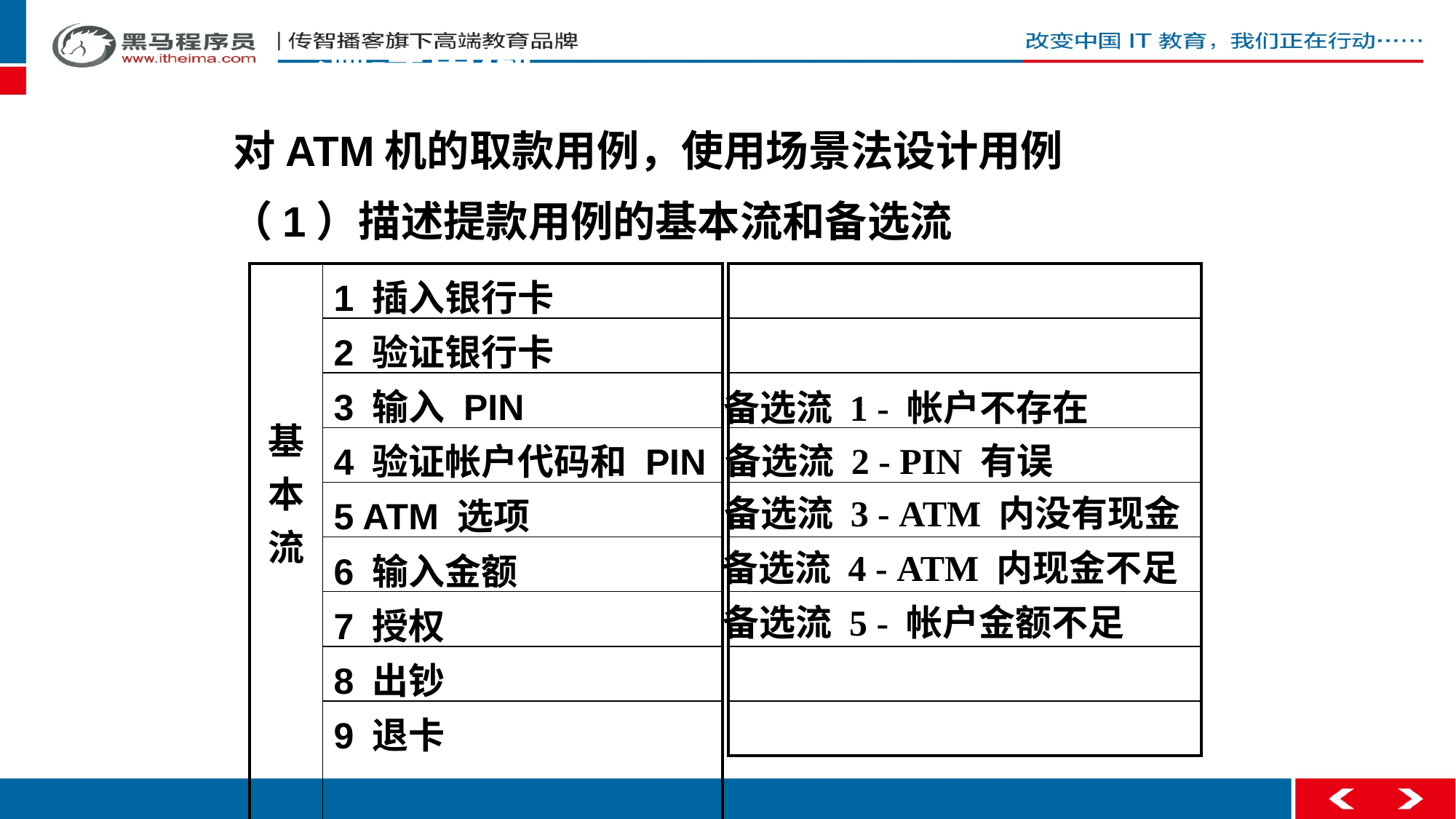

测试用例
对ATM机的取款用例，使用场景法设计用例
（1）描述提款用例的基本流和备选流
| 基本流 | 1 插入银行卡 |
| --- | --- |
|  | 2 验证银行卡 |
|  | 3 输入 PIN |
|  | 4 验证帐户代码和 PIN |
|  | 5 ATM 选项 |
|  | 6 输入金额 |
|  | 7 授权 |
|  | 8 出钞 |
|  | 9 退卡 |
|  |
| --- |
|  |
|  |
|  |
|  |
|  |
|  |
|  |
|  |
备选流 1 - 帐户不存在
备选流 2 - PIN 有误
备选流 3 - ATM 内没有现金
备选流 4 - ATM 内现金不足
备选流 5 - 帐户金额不足